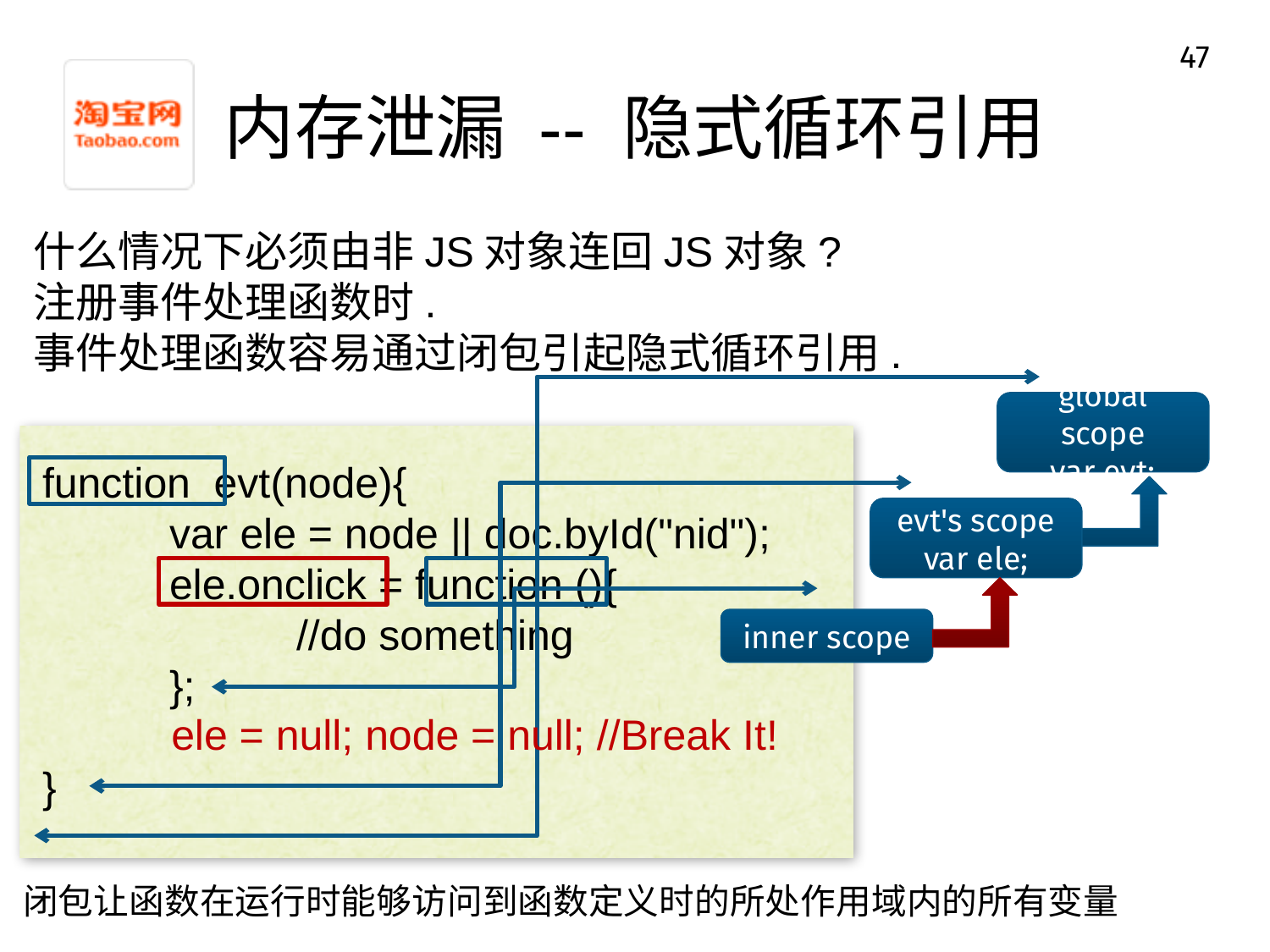

47
# 内存泄漏 -- 隐式循环引用
什么情况下必须由非JS对象连回JS对象?
注册事件处理函数时.
事件处理函数容易通过闭包引起隐式循环引用.
global scope
var evt;

function  evt(node){
	var ele = node || doc.byId("nid");
	ele.onclick = function (){
		//do something
	};

}

evt's scope
var ele;

inner scope

ele = null; node = null; //Break It!
闭包让函数在运行时能够访问到函数定义时的所处作用域内的所有变量